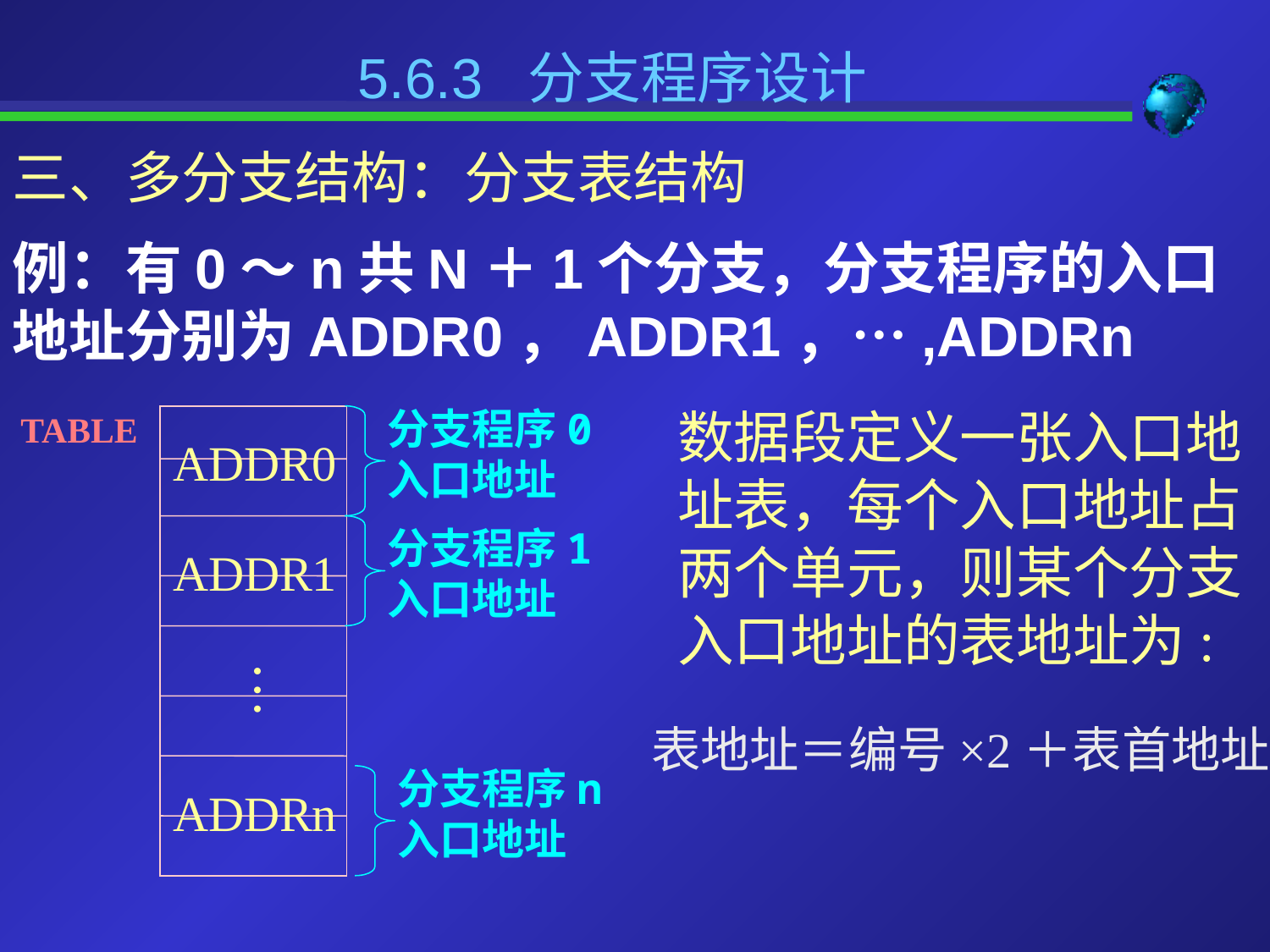

5.6.3  分支程序设计
三、多分支结构：分支表结构
例：有0～n共N＋1个分支，分支程序的入口地址分别为ADDR0，ADDR1，…,ADDRn
分支程序0入口地址

TABLE

ADDR0

ADDR1

ADDRn

分支程序1入口地址
…
分支程序n入口地址

数据段定义一张入口地址表，每个入口地址占两个单元，则某个分支入口地址的表地址为:
表地址＝编号×2＋表首地址
23